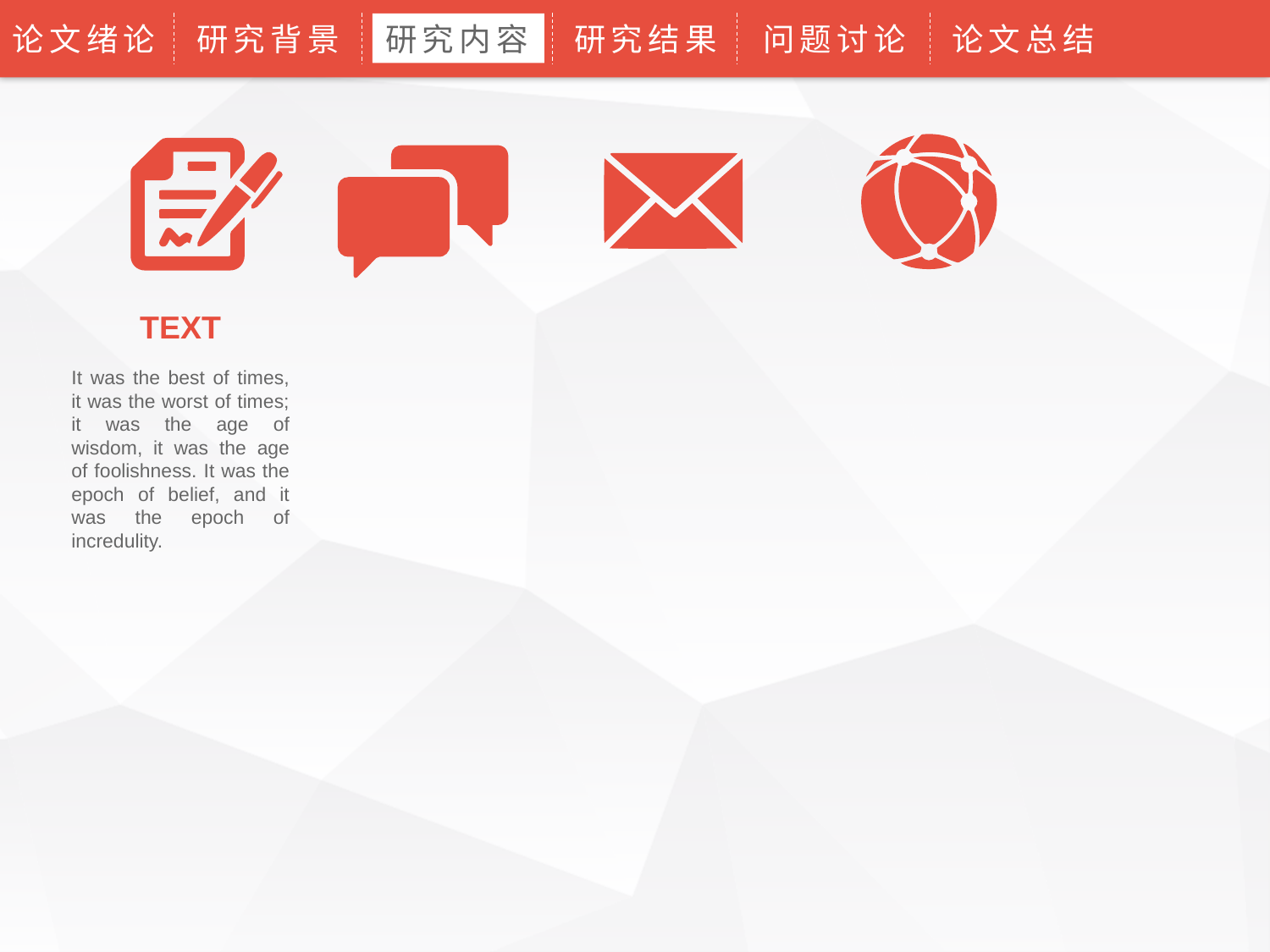

论文绪论
研究背景
研究内容
研究结果
问题讨论
论文总结

TEXT
It was the best of times, it was the worst of times; it was the age of wisdom, it was the age of foolishness. It was the epoch of belief, and it was the epoch of incredulity.